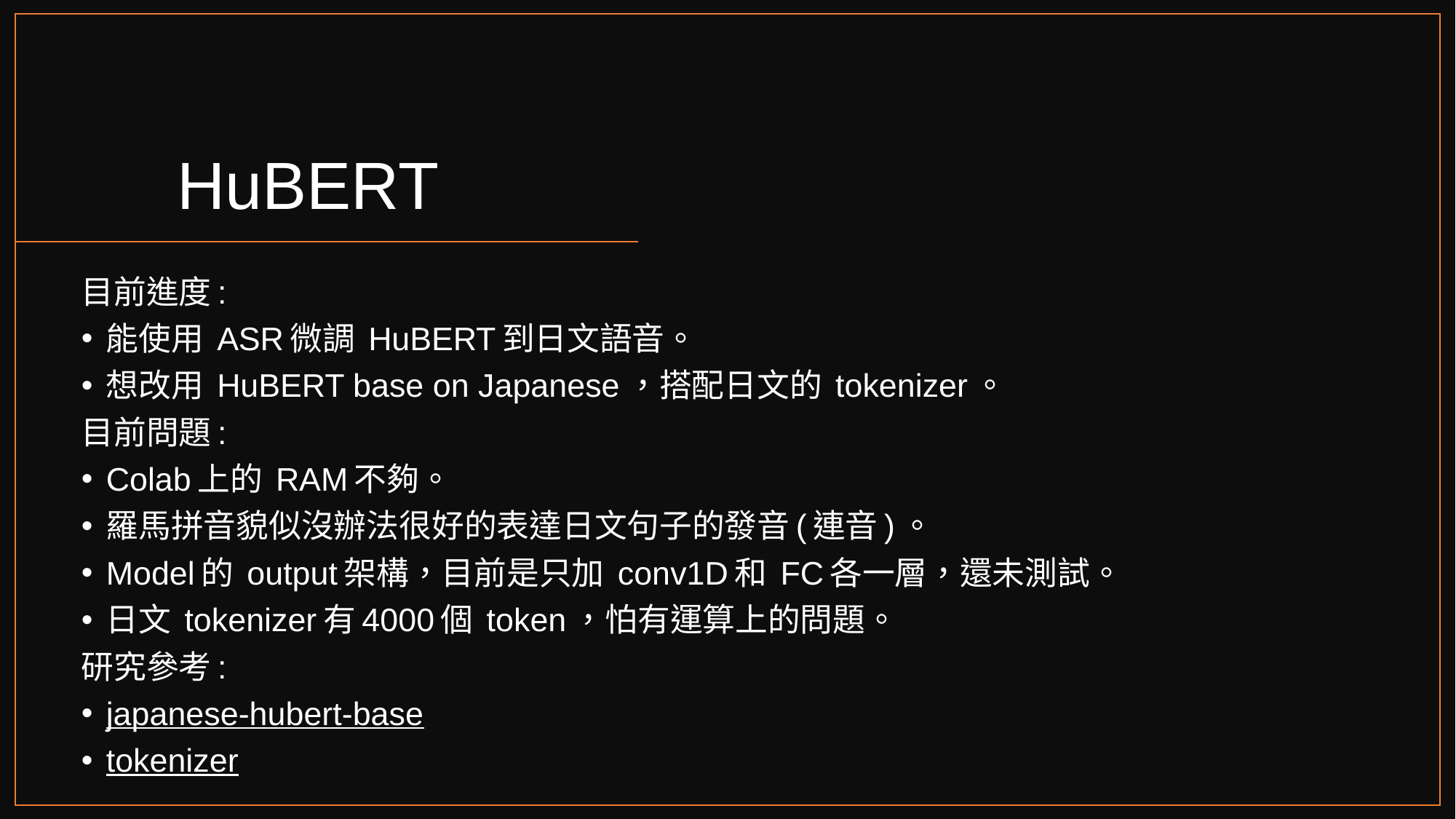

# HuBERT
目前進度:
能使用 ASR微調 HuBERT到日文語音。
想改用 HuBERT base on Japanese，搭配日文的 tokenizer。
目前問題:
Colab上的 RAM不夠。
羅馬拼音貌似沒辦法很好的表達日文句子的發音(連音)。
Model的 output架構，目前是只加 conv1D和 FC各一層，還未測試。
日文 tokenizer有4000個 token，怕有運算上的問題。
研究參考:
japanese-hubert-base
tokenizer